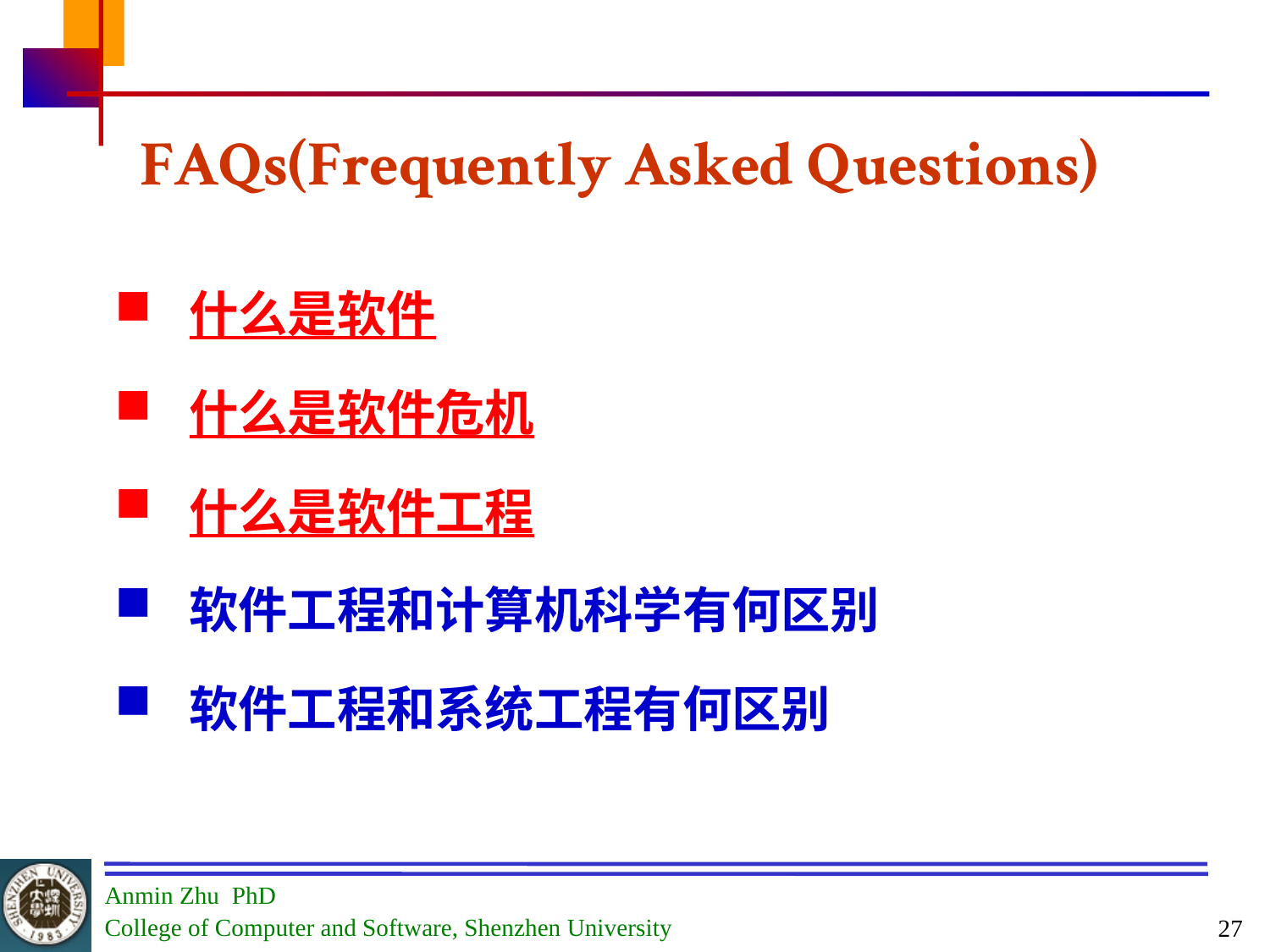

# FAQs(Frequently Asked Questions)
什么是软件
什么是软件危机
什么是软件工程
软件工程和计算机科学有何区别
软件工程和系统工程有何区别